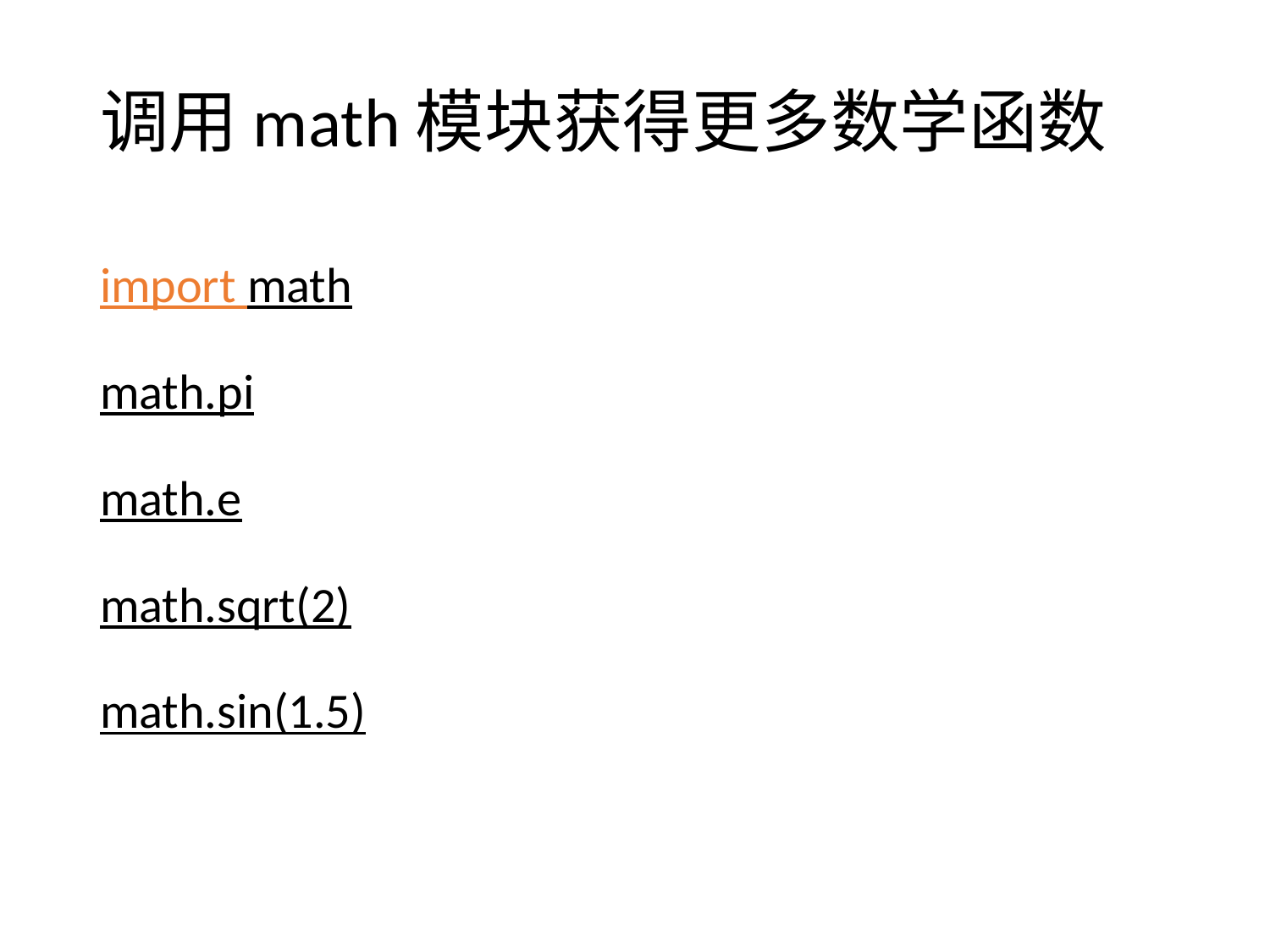

# 调用math模块获得更多数学函数
import math
math.pi
math.e
math.sqrt(2)
math.sin(1.5)